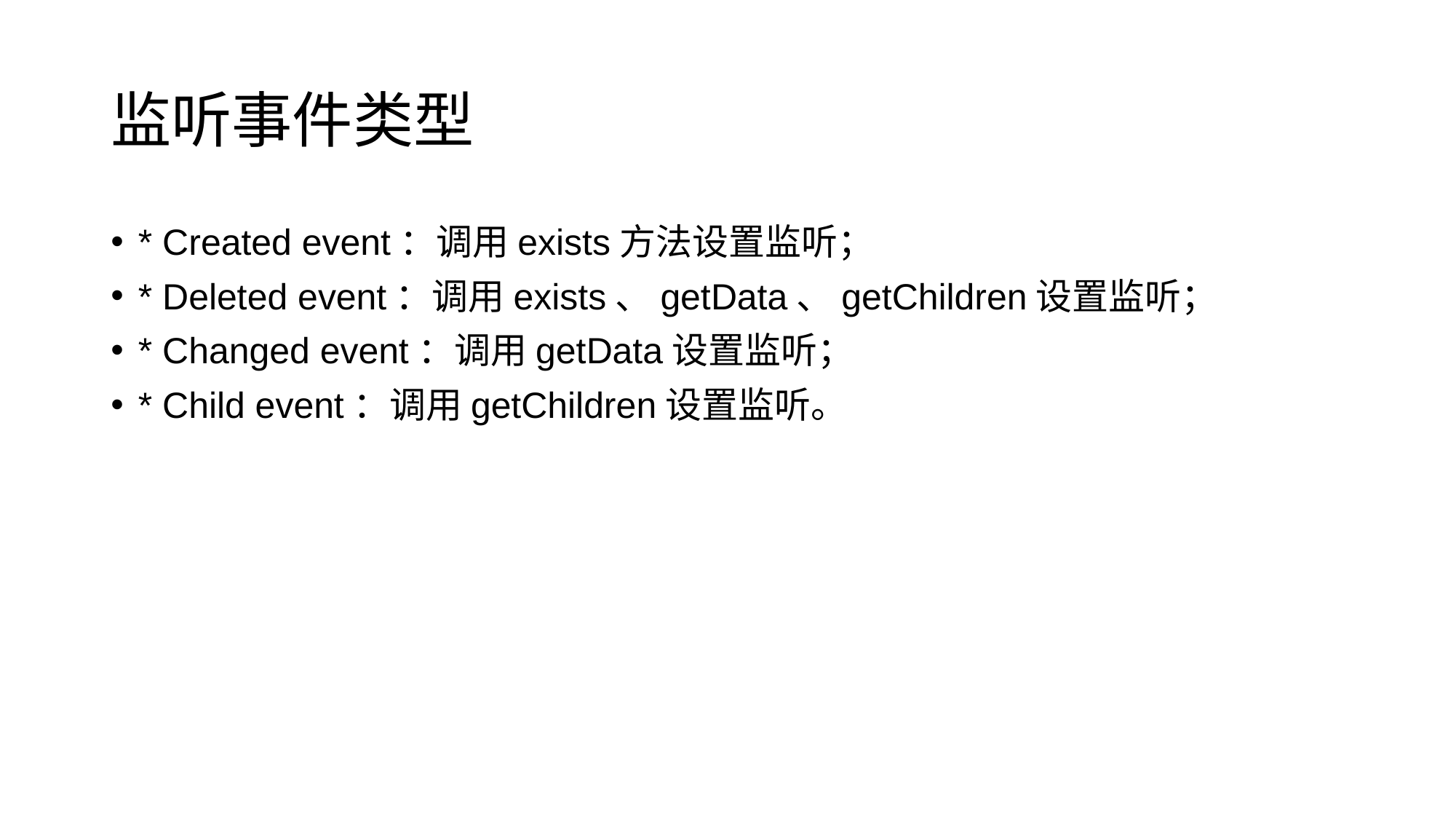

# 监听事件类型
* Created event：调用exists方法设置监听；
* Deleted event：调用exists、getData、getChildren设置监听；
* Changed event：调用getData设置监听；
* Child event：调用getChildren设置监听。